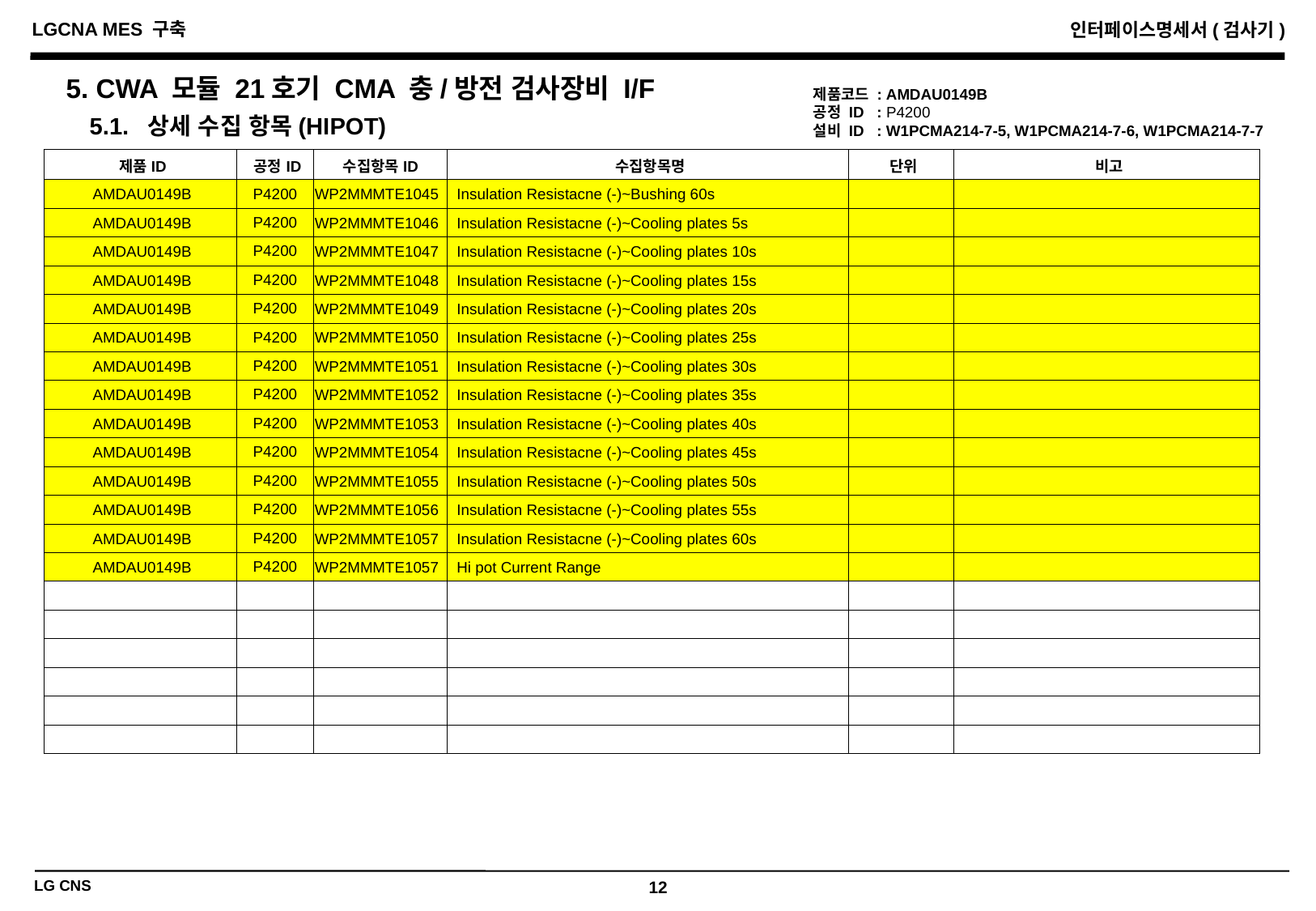

5. CWA 모듈 21호기 CMA 충/방전 검사장비 I/F
제품코드 : AMDAU0149B
공정 ID   : P4200
설비 ID   : W1PCMA214-7-5, W1PCMA214-7-6, W1PCMA214-7-7

5.1.  상세 수집 항목(HIPOT)
| 제품ID | 공정ID | 수집항목ID | 수집항목명 | 단위 | 비고 |
| --- | --- | --- | --- | --- | --- |
| AMDAU0149B | P4200 | WP2MMMTE1045 | Insulation Resistacne (-)~Bushing 60s |  |  |
| AMDAU0149B | P4200 | WP2MMMTE1046 | Insulation Resistacne (-)~Cooling plates 5s |  |  |
| AMDAU0149B | P4200 | WP2MMMTE1047 | Insulation Resistacne (-)~Cooling plates 10s |  |  |
| AMDAU0149B | P4200 | WP2MMMTE1048 | Insulation Resistacne (-)~Cooling plates 15s |  |  |
| AMDAU0149B | P4200 | WP2MMMTE1049 | Insulation Resistacne (-)~Cooling plates 20s |  |  |
| AMDAU0149B | P4200 | WP2MMMTE1050 | Insulation Resistacne (-)~Cooling plates 25s |  |  |
| AMDAU0149B | P4200 | WP2MMMTE1051 | Insulation Resistacne (-)~Cooling plates 30s |  |  |
| AMDAU0149B | P4200 | WP2MMMTE1052 | Insulation Resistacne (-)~Cooling plates 35s |  |  |
| AMDAU0149B | P4200 | WP2MMMTE1053 | Insulation Resistacne (-)~Cooling plates 40s |  |  |
| AMDAU0149B | P4200 | WP2MMMTE1054 | Insulation Resistacne (-)~Cooling plates 45s |  |  |
| AMDAU0149B | P4200 | WP2MMMTE1055 | Insulation Resistacne (-)~Cooling plates 50s |  |  |
| AMDAU0149B | P4200 | WP2MMMTE1056 | Insulation Resistacne (-)~Cooling plates 55s |  |  |
| AMDAU0149B | P4200 | WP2MMMTE1057 | Insulation Resistacne (-)~Cooling plates 60s |  |  |
| AMDAU0149B | P4200 | WP2MMMTE1057 | Hi pot Current Range |  |  |
|  |  |  |  |  |  |
|  |  |  |  |  |  |
|  |  |  |  |  |  |
|  |  |  |  |  |  |
|  |  |  |  |  |  |
|  |  |  |  |  |  |